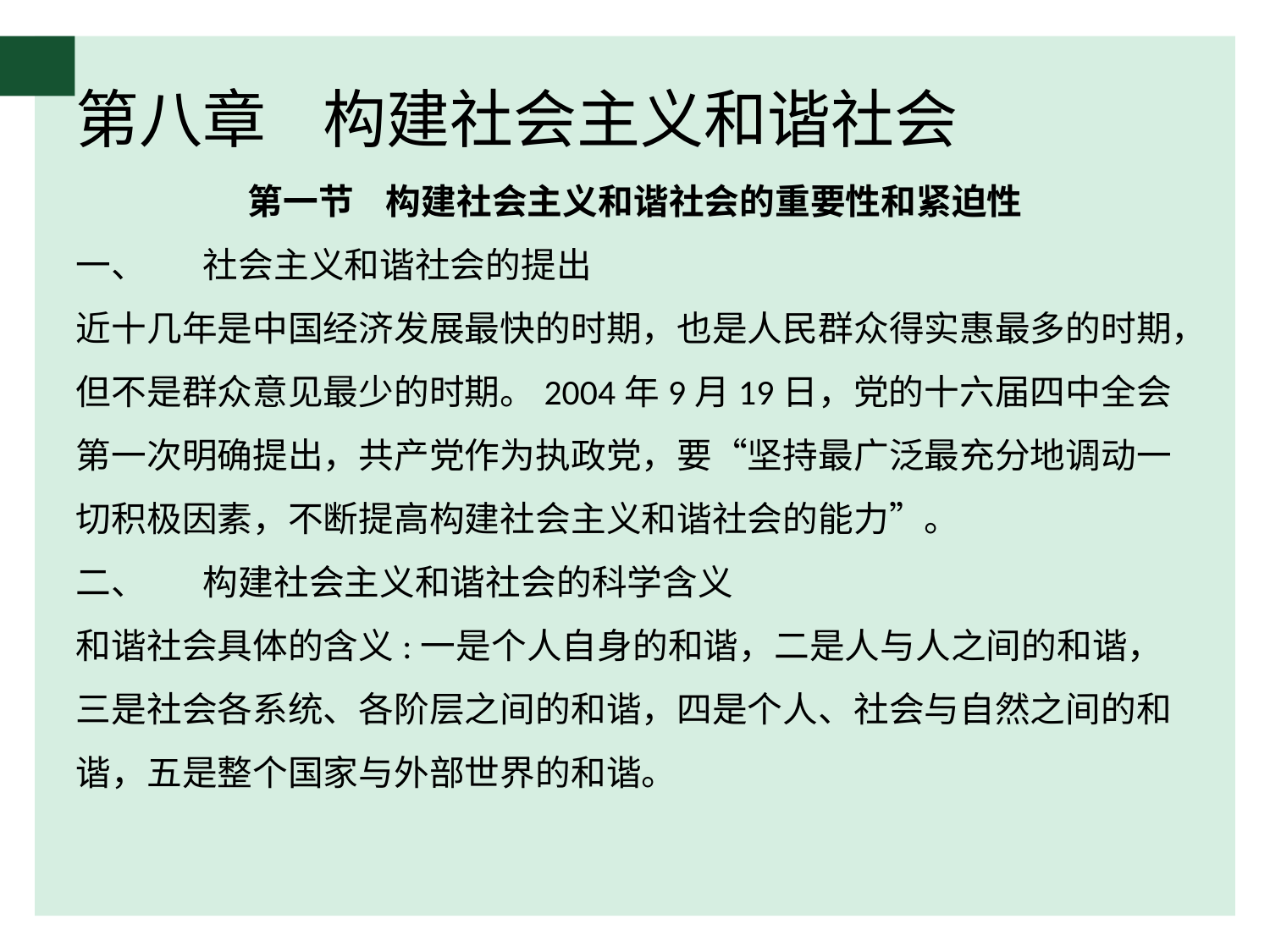

# 第八章    构建社会主义和谐社会
第一节    构建社会主义和谐社会的重要性和紧迫性
一、	社会主义和谐社会的提出
近十几年是中国经济发展最快的时期，也是人民群众得实惠最多的时期，但不是群众意见最少的时期。2004年9月19日，党的十六届四中全会第一次明确提出，共产党作为执政党，要“坚持最广泛最充分地调动一切积极因素，不断提高构建社会主义和谐社会的能力”。
二、	构建社会主义和谐社会的科学含义
和谐社会具体的含义:一是个人自身的和谐，二是人与人之间的和谐，三是社会各系统、各阶层之间的和谐，四是个人、社会与自然之间的和谐，五是整个国家与外部世界的和谐。